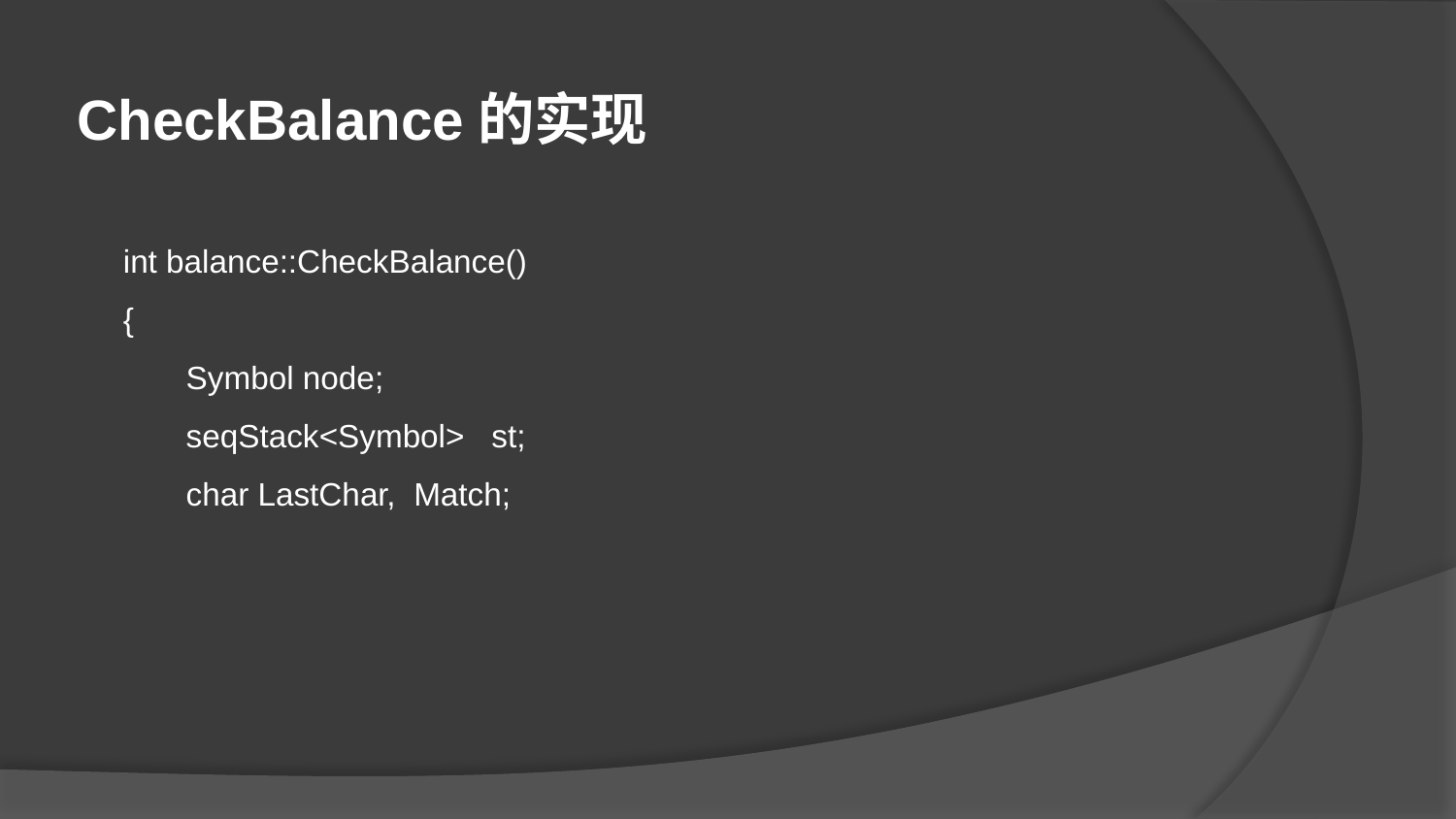

CheckBalance的实现
int balance::CheckBalance()
{
       Symbol node;
       seqStack<Symbol>   st;
       char LastChar,  Match;